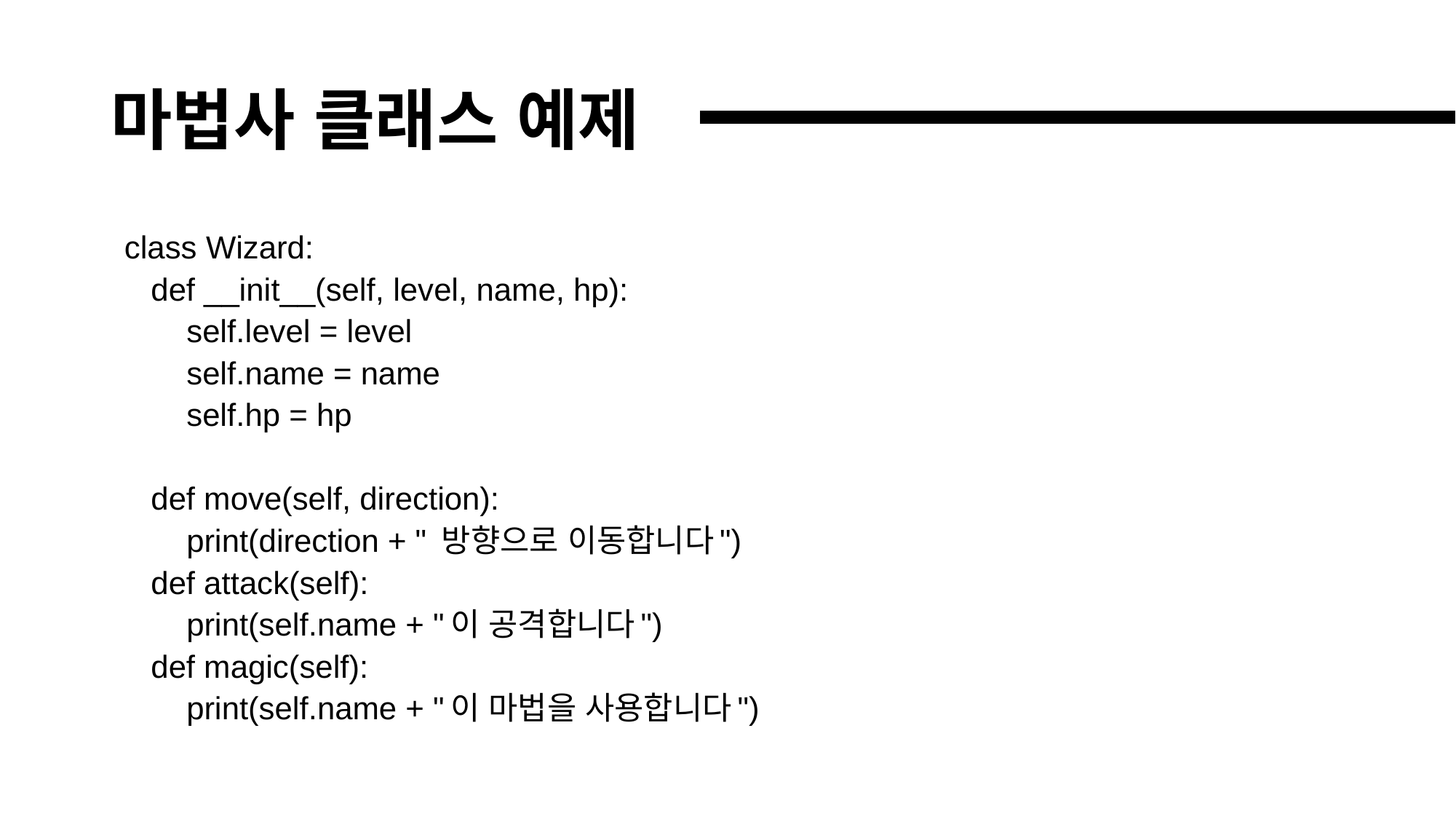

# 마법사 클래스 예제

class Wizard:
   def __init__(self, level, name, hp):
       self.level = level
       self.name = name
       self.hp = hp
   def move(self, direction):
       print(direction + " 방향으로 이동합니다")
   def attack(self):
       print(self.name + "이 공격합니다")
   def magic(self):
       print(self.name + "이 마법을 사용합니다")